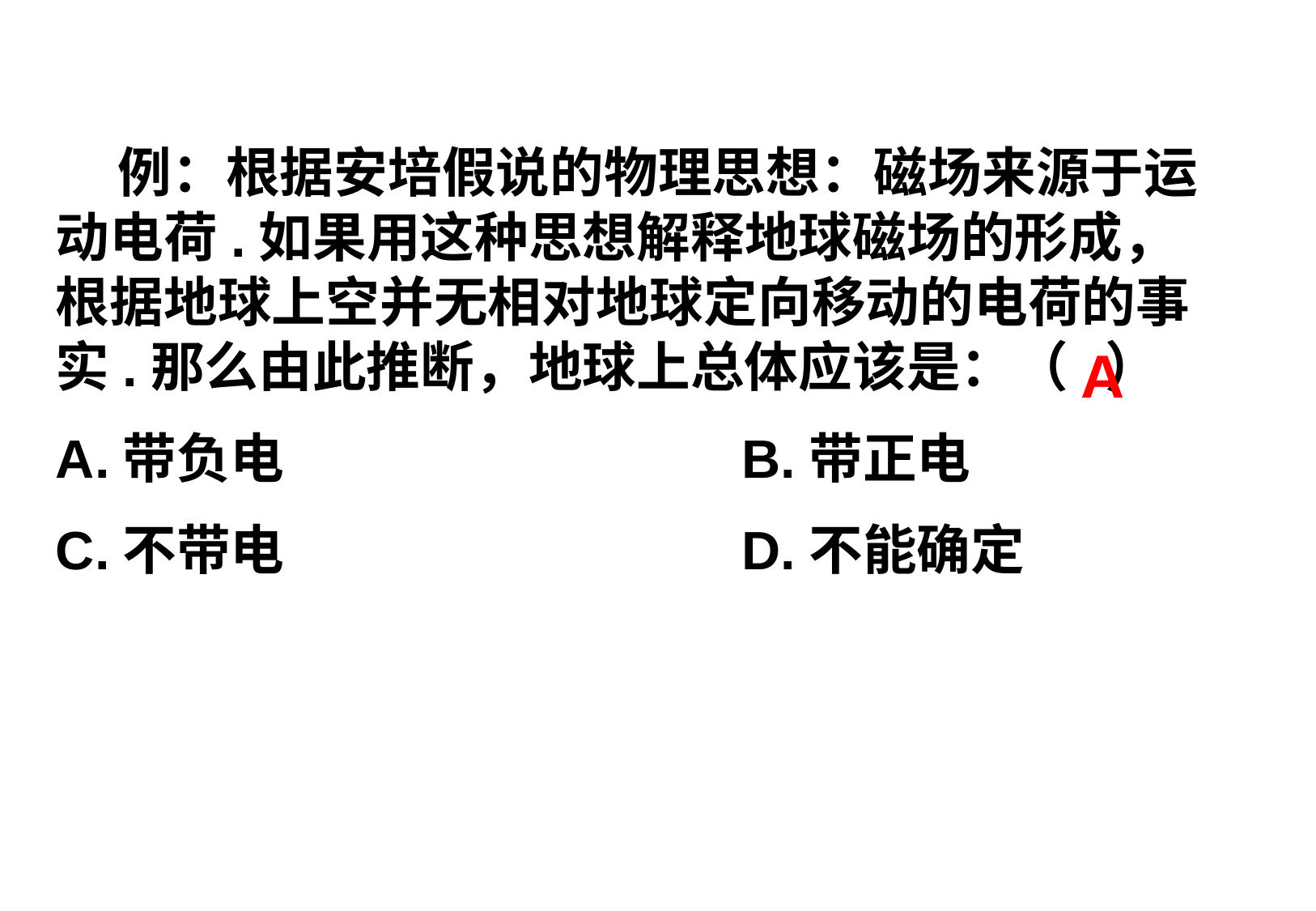

例：根据安培假说的物理思想：磁场来源于运动电荷.如果用这种思想解释地球磁场的形成，根据地球上空并无相对地球定向移动的电荷的事实.那么由此推断，地球上总体应该是：（   ）
A.带负电                                    B.带正电
C.不带电                                    D.不能确定

A